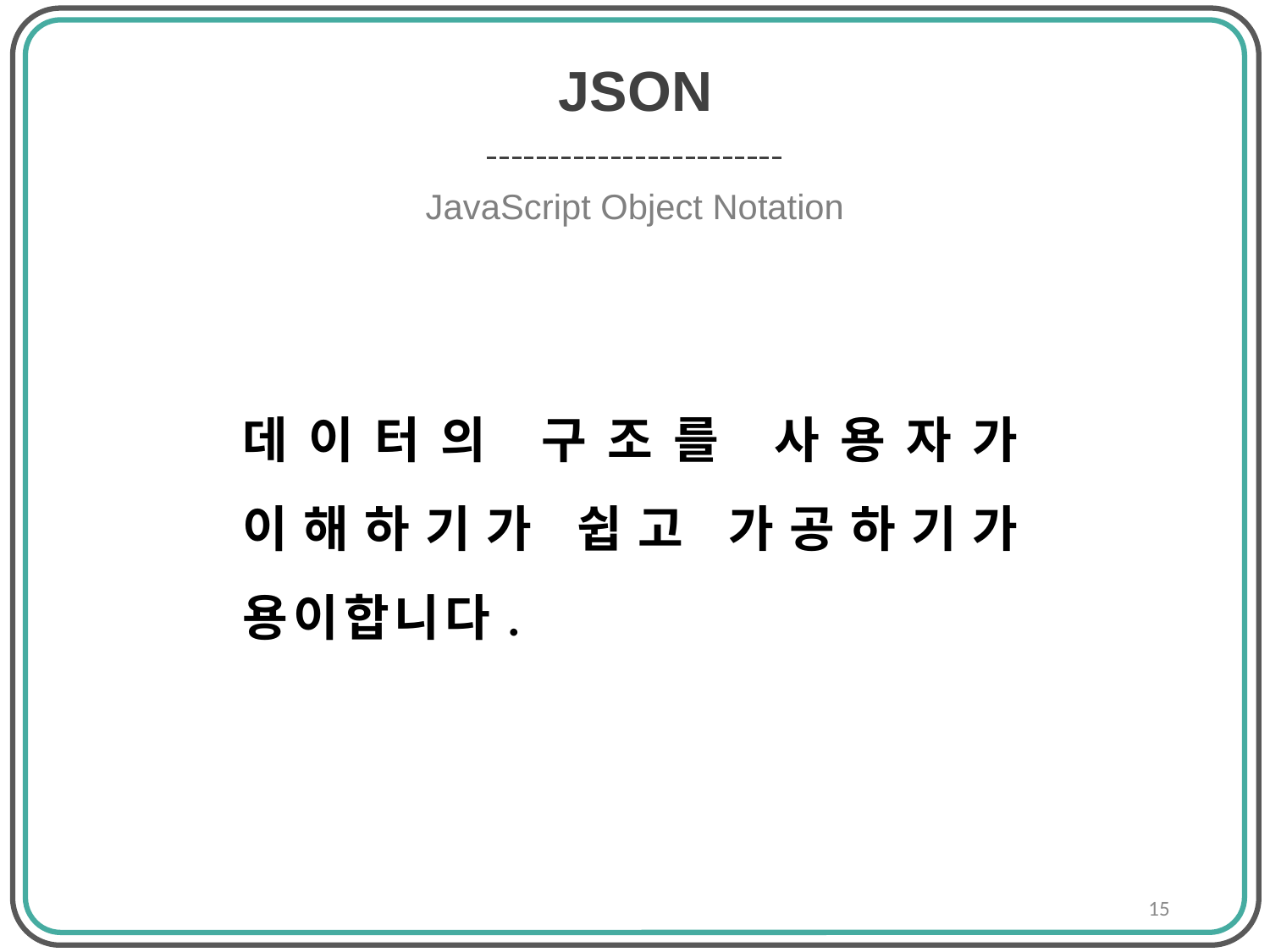

JSON
JavaScript Object Notation
데이터의 구조를 사용자가 이해하기가 쉽고 가공하기가 용이합니다.
15